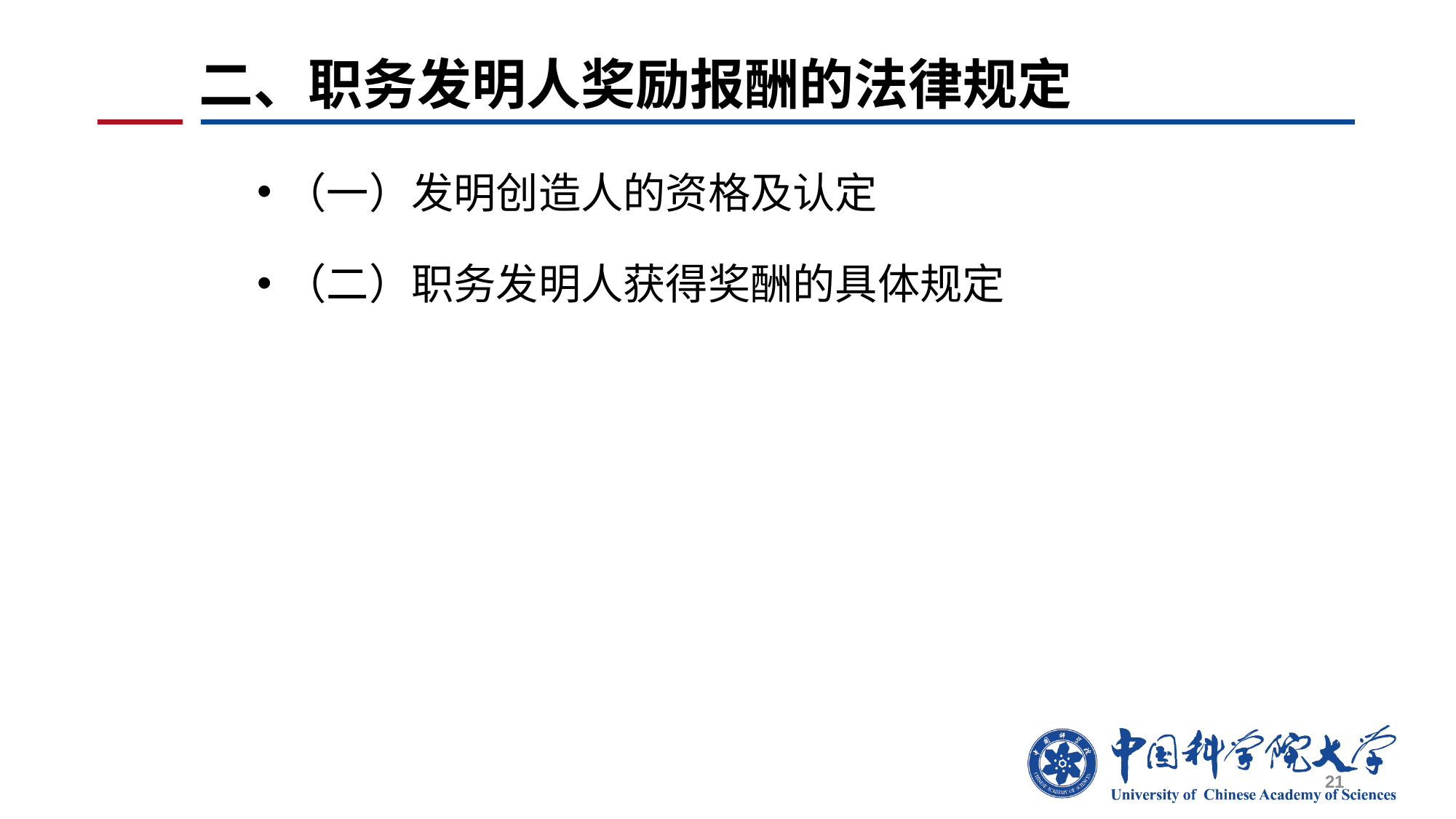

21

# 二、职务发明人奖励报酬的法律规定
（一）发明创造人的资格及认定
（二）职务发明人获得奖酬的具体规定